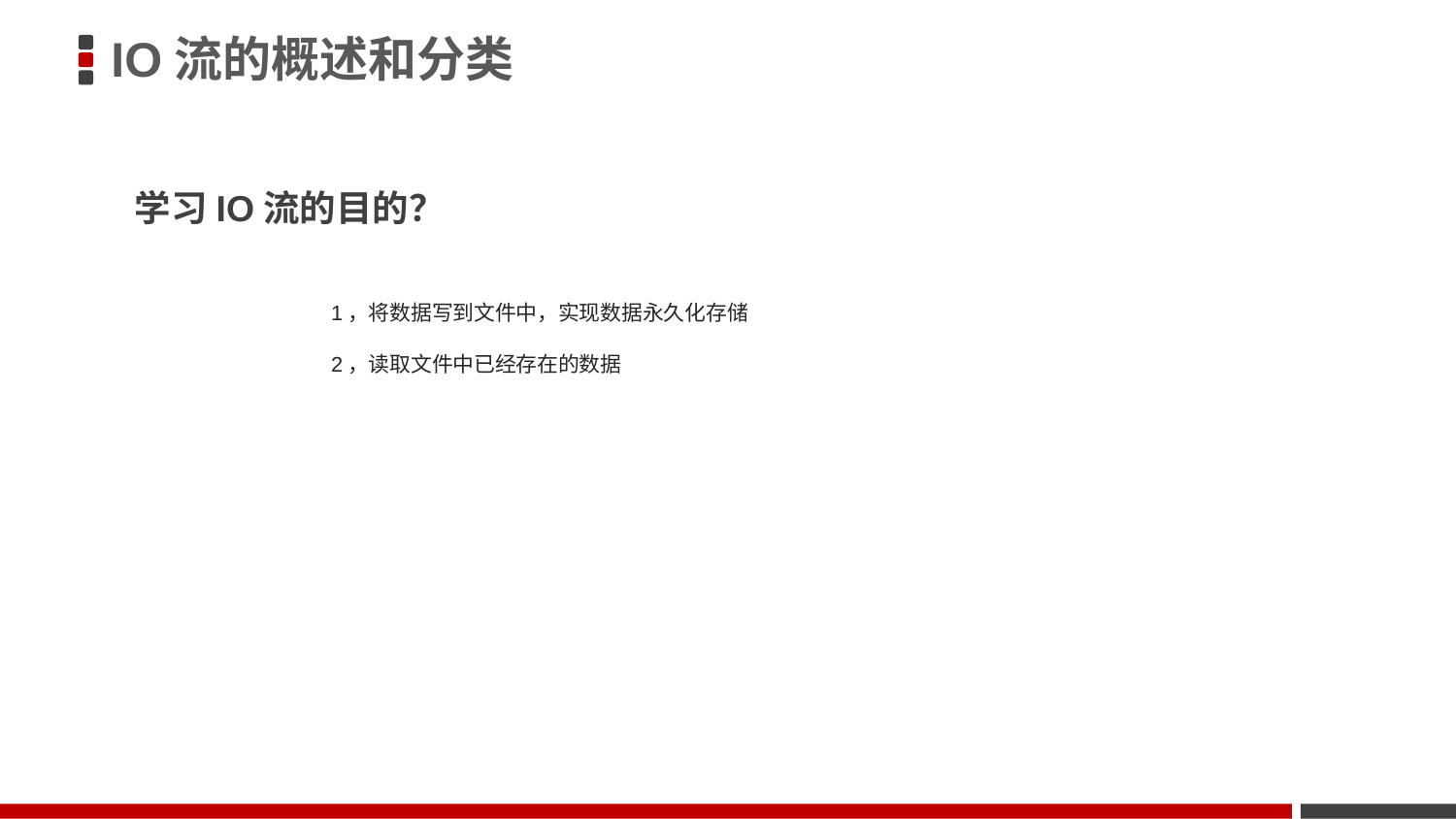

IO流的概述和分类
学习IO流的目的？
1，将数据写到文件中，实现数据永久化存储
2，读取文件中已经存在的数据